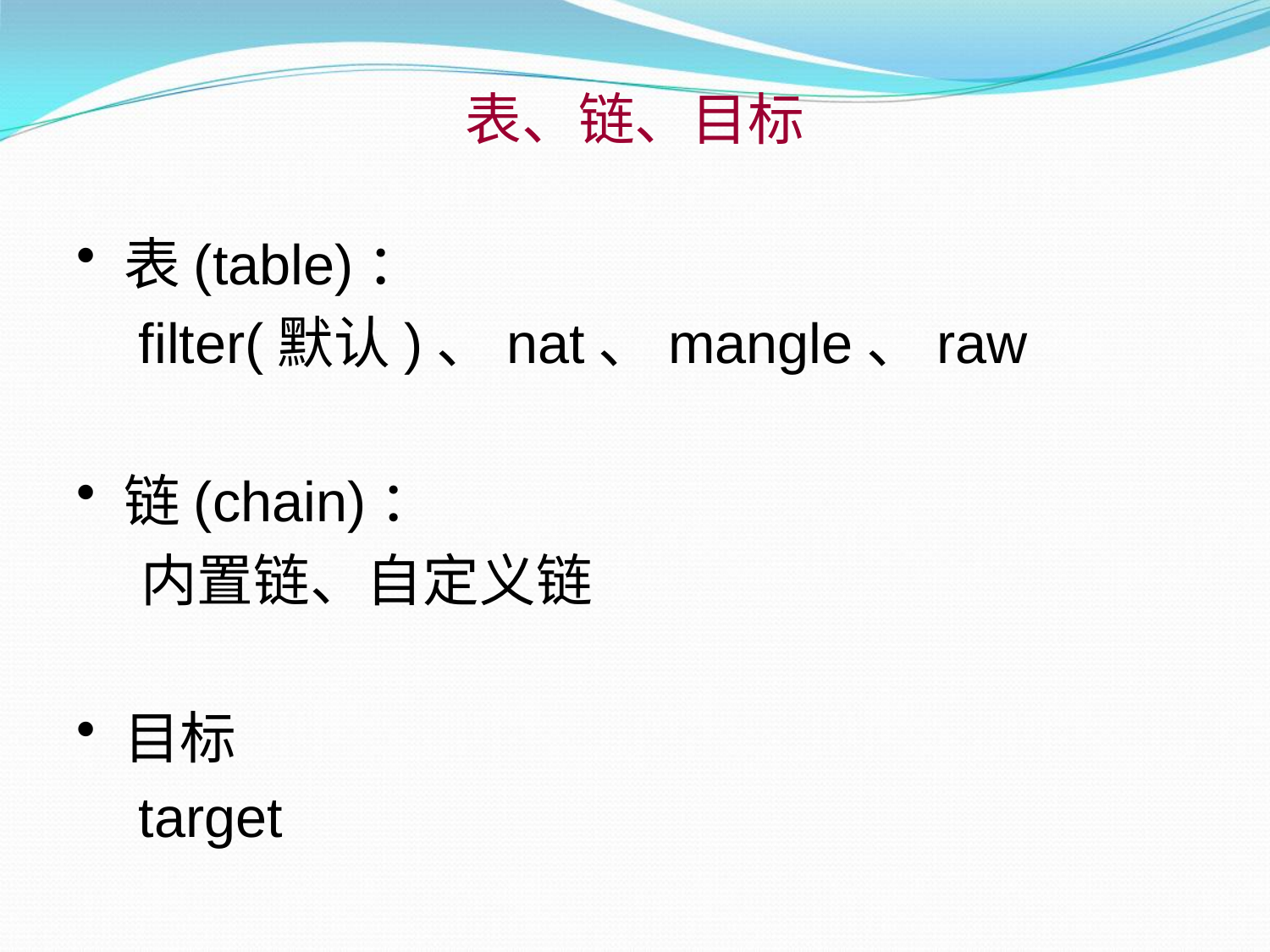

# 表、链、目标
表(table)：
    filter(默认)、nat、mangle、raw

链(chain)：
    内置链、自定义链

目标
    target